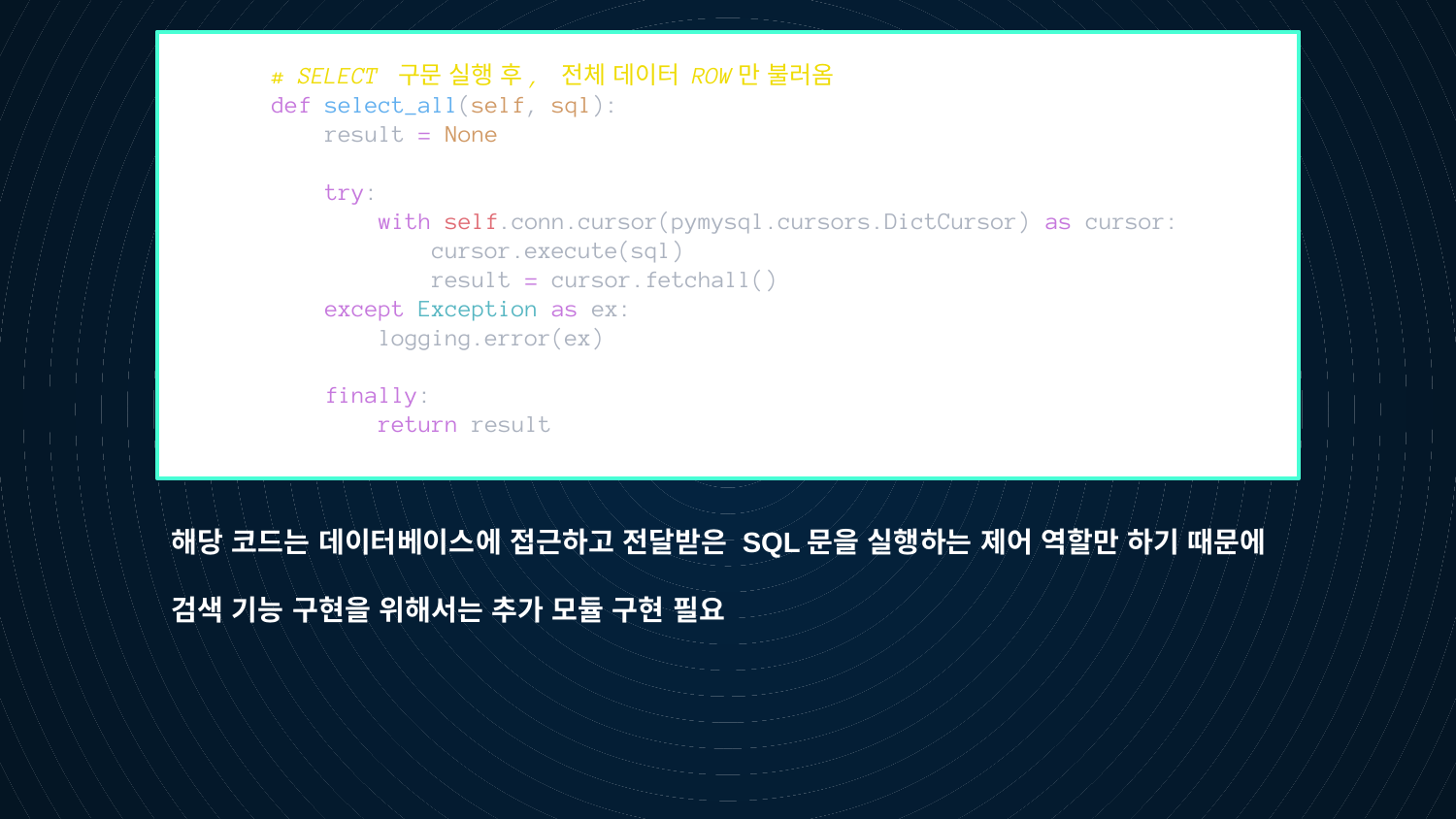

# SELECT 구문 실행 후, 전체 데이터 ROW만 불러옴
    def select_all(self, sql):
        result = None
        try:
            with self.conn.cursor(pymysql.cursors.DictCursor) as cursor:
                cursor.execute(sql)
                result = cursor.fetchall()
        except Exception as ex:
            logging.error(ex)
        finally:
            return result

해당 코드는 데이터베이스에 접근하고 전달받은 SQL문을 실행하는 제어 역할만 하기 때문에

검색 기능 구현을 위해서는 추가 모듈 구현 필요